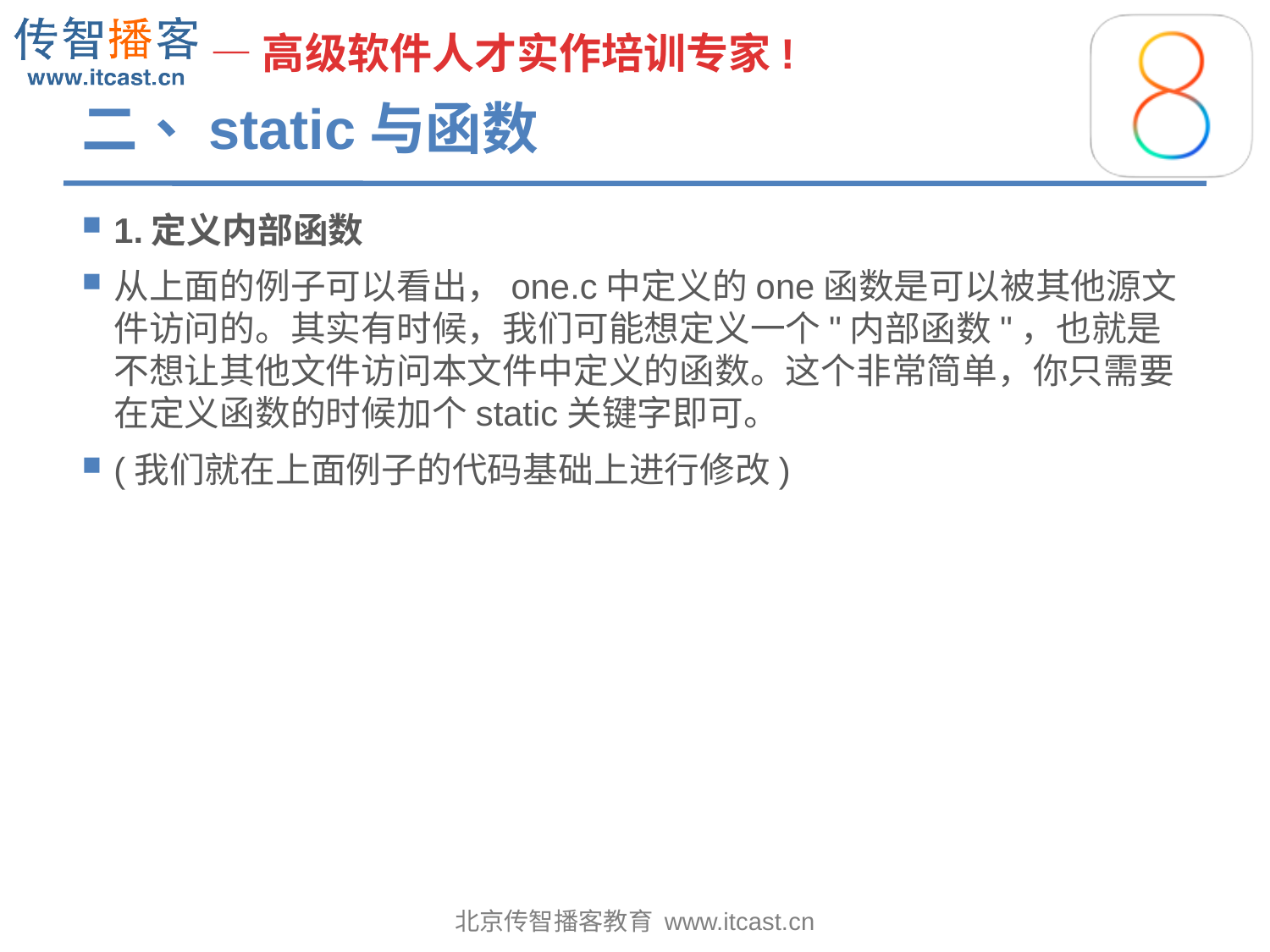

# 二、static与函数
1.定义内部函数
从上面的例子可以看出，one.c中定义的one函数是可以被其他源文件访问的。其实有时候，我们可能想定义一个"内部函数"，也就是不想让其他文件访问本文件中定义的函数。这个非常简单，你只需要在定义函数的时候加个static关键字即可。
(我们就在上面例子的代码基础上进行修改)